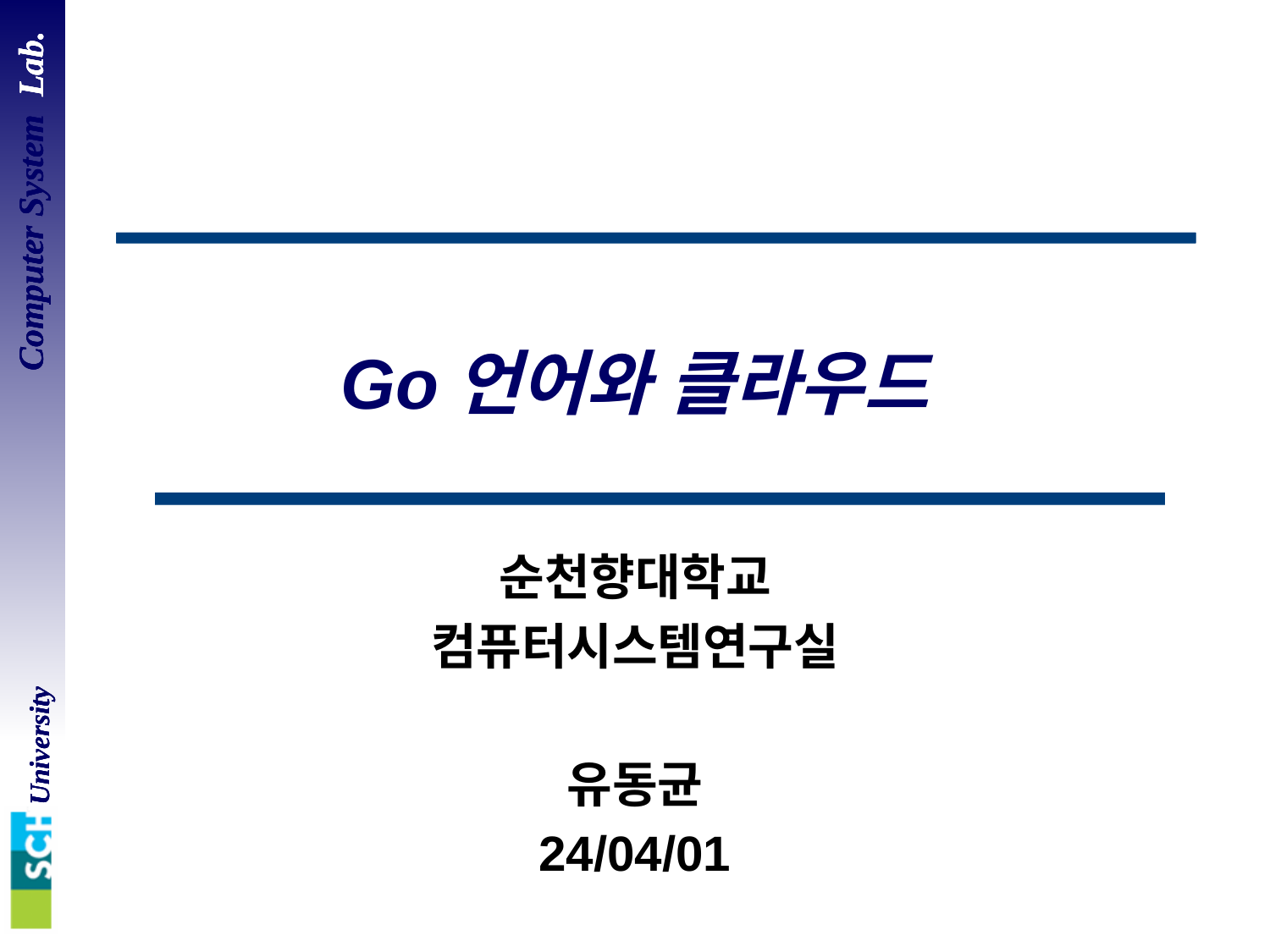

# Go언어와 클라우드
순천향대학교
컴퓨터시스템연구실

유동균
24/04/01